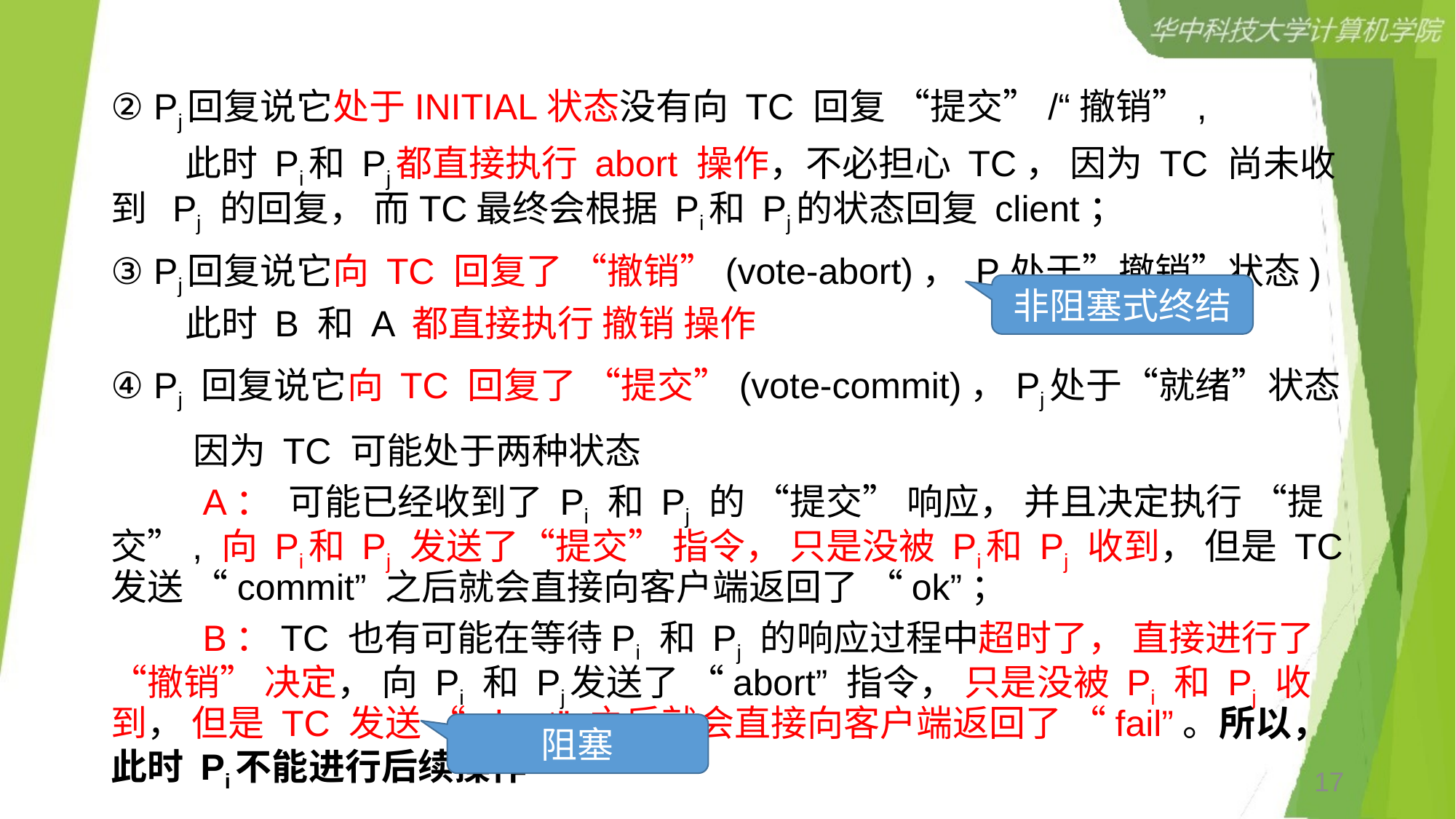

② Pj回复说它处于INITIAL状态没有向 TC 回复 “提交”/“撤销”,
        此时 Pi和 Pj都直接执行 abort 操作，不必担心 TC， 因为 TC 尚未收到  Pj 的回复， 而TC最终会根据 Pi和 Pj的状态回复 client；
③ Pj回复说它向 TC 回复了 “撤销”(vote-abort)， Pj处于”撤销”状态)
        此时 B 和 A 都直接执行 撤销 操作
④ Pj 回复说它向 TC 回复了 “提交”(vote-commit)，Pj处于“就绪”状态
         因为 TC 可能处于两种状态
         A：  可能已经收到了 Pi 和 Pj 的 “提交” 响应， 并且决定执行 “提交”, 向 Pi和 Pj 发送了“提交” 指令， 只是没被 Pi和 Pj 收到， 但是 TC 发送 “commit” 之后就会直接向客户端返回了 “ok”；
         B：TC 也有可能在等待Pi 和 Pj 的响应过程中超时了， 直接进行了 “撤销” 决定， 向 Pi 和 Pj发送了 “abort” 指令， 只是没被 Pi 和 Pj 收到， 但是 TC 发送 “abort” 之后就会直接向客户端返回了 “fail”。所以，此时 Pi不能进行后续操作
非阻塞式终结
阻塞
17